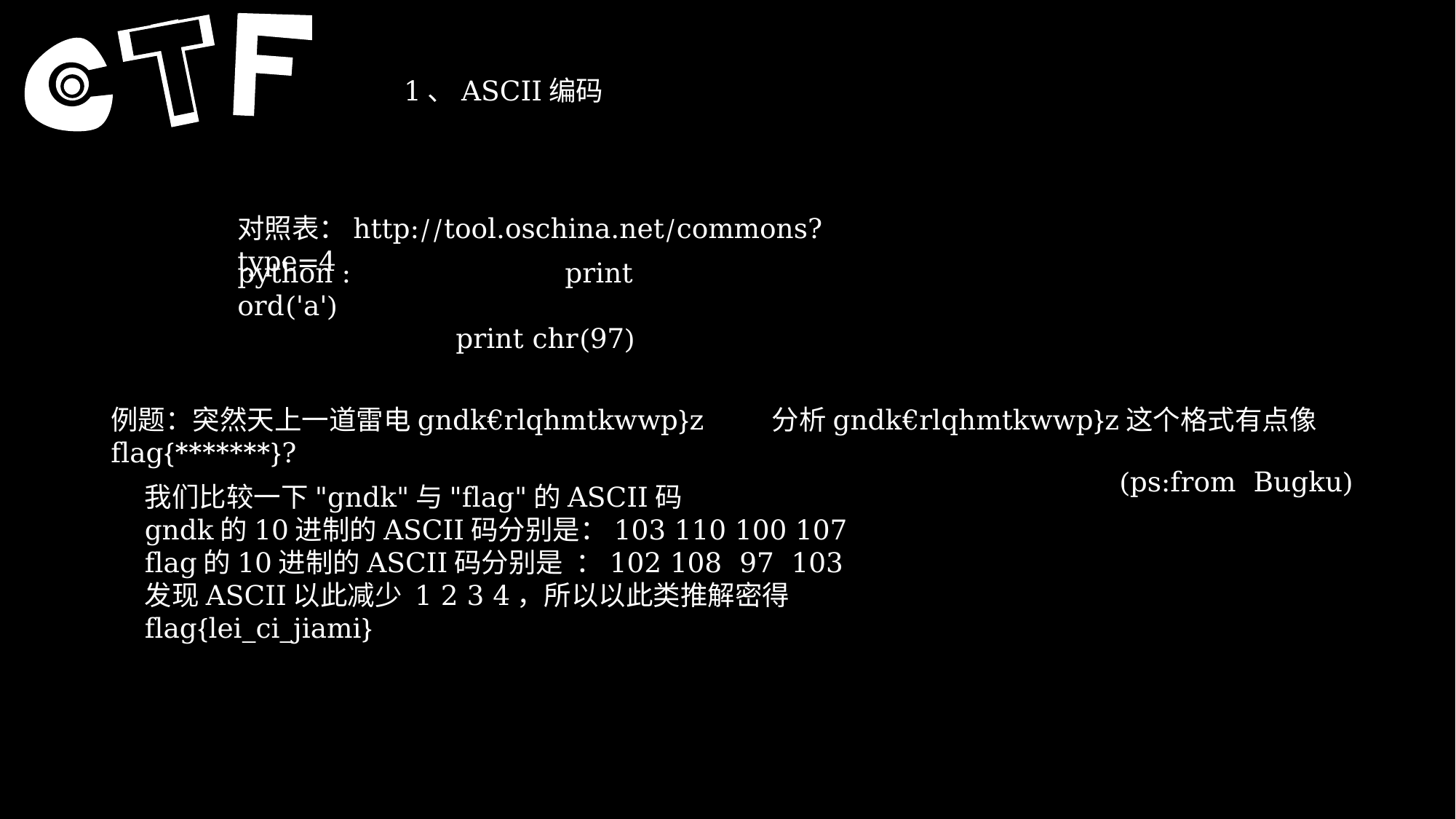

1、ASCII编码
对照表：http://tool.oschina.net/commons?type=4
python :		print ord('a')
		print chr(97)
例题：突然天上一道雷电gndk€rlqhmtkwwp}z       分析gndk€rlqhmtkwwp}z这个格式有点像flag{*******}?
(ps:from  Bugku)
我们比较一下"gndk"与"flag"的ASCII码
gndk的10进制的ASCII码分别是：103 110 100 107
flag的10进制的ASCII码分别是  ：102 108  97  103
发现ASCII以此减少 1 2 3 4，所以以此类推解密得flag{lei_ci_jiami}

RI